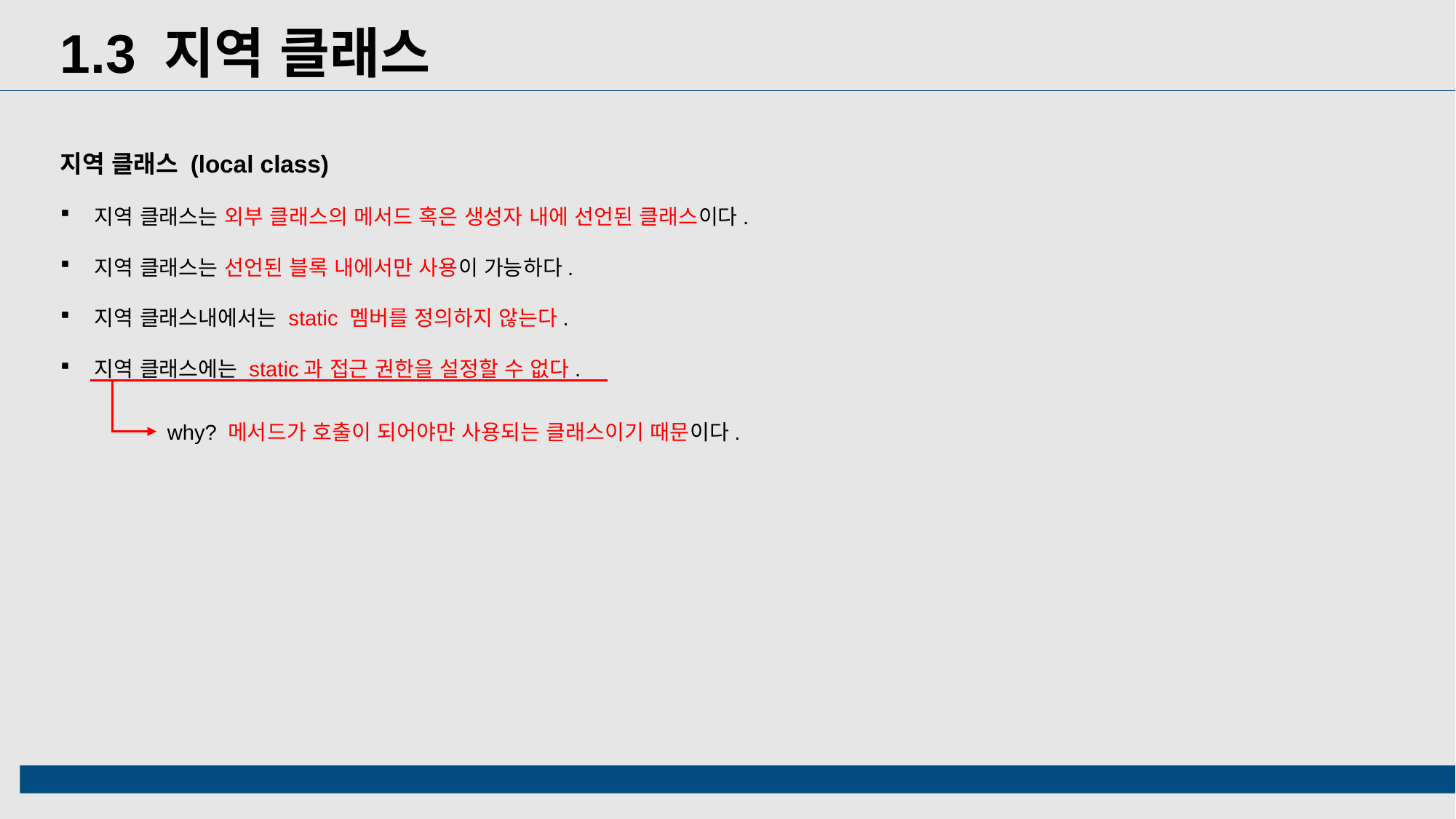

1.3 지역 클래스
지역 클래스 (local class)
지역 클래스는 외부 클래스의 메서드 혹은 생성자 내에 선언된 클래스이다.
지역 클래스는 선언된 블록 내에서만 사용이 가능하다.
지역 클래스내에서는 static 멤버를 정의하지 않는다.
지역 클래스에는 static과 접근 권한을 설정할 수 없다.
why? 메서드가 호출이 되어야만 사용되는 클래스이기 때문이다.